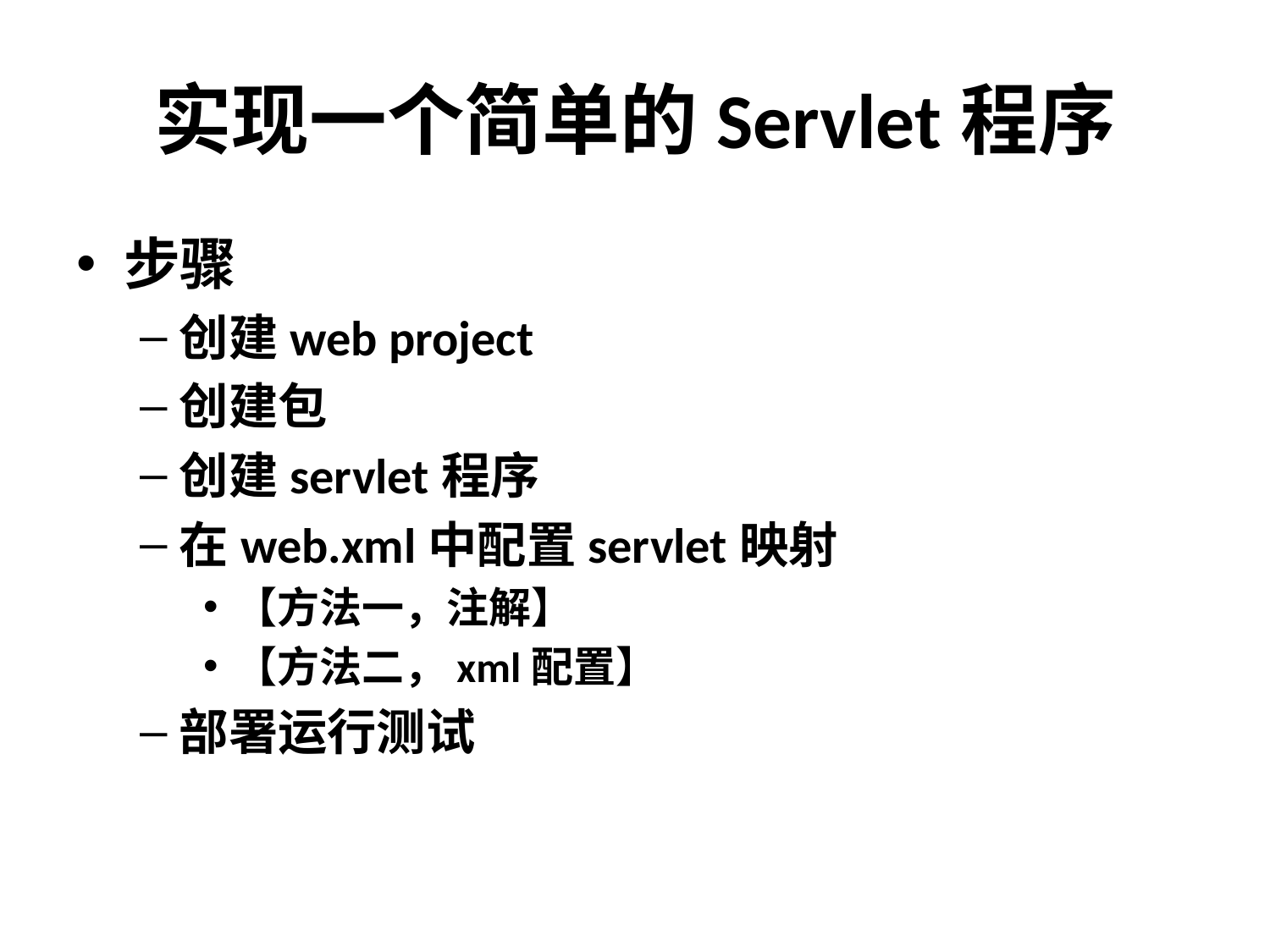

# 实现一个简单的Servlet程序
步骤
创建web project
创建包
创建servlet程序
在web.xml中配置servlet映射
【方法一，注解】
【方法二，xml配置】
部署运行测试